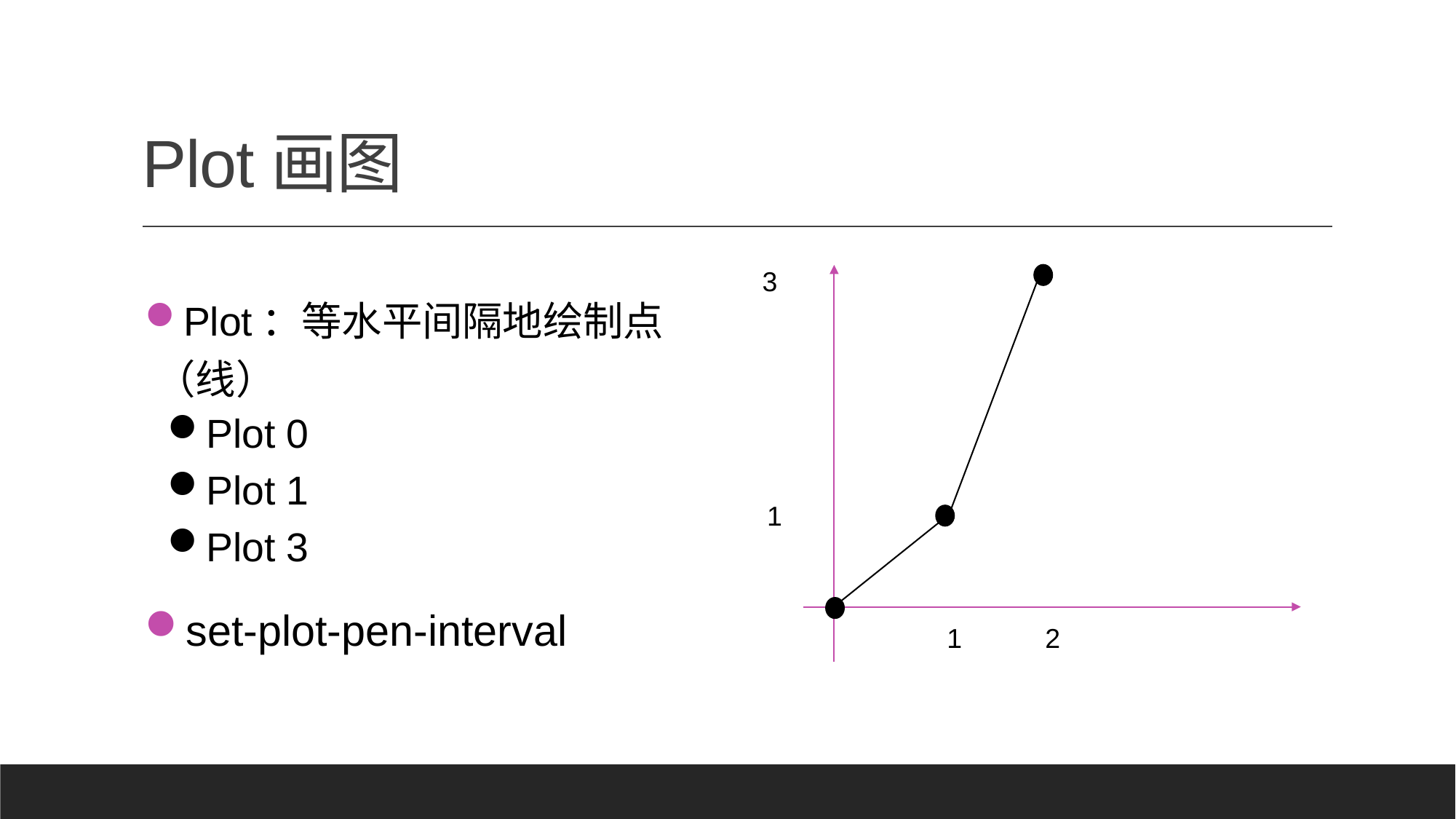

# Plot画图
3

Plot：等水平间隔地绘制点（线）
Plot 0
Plot 1
Plot 3
set-plot-pen-interval
1

1
2